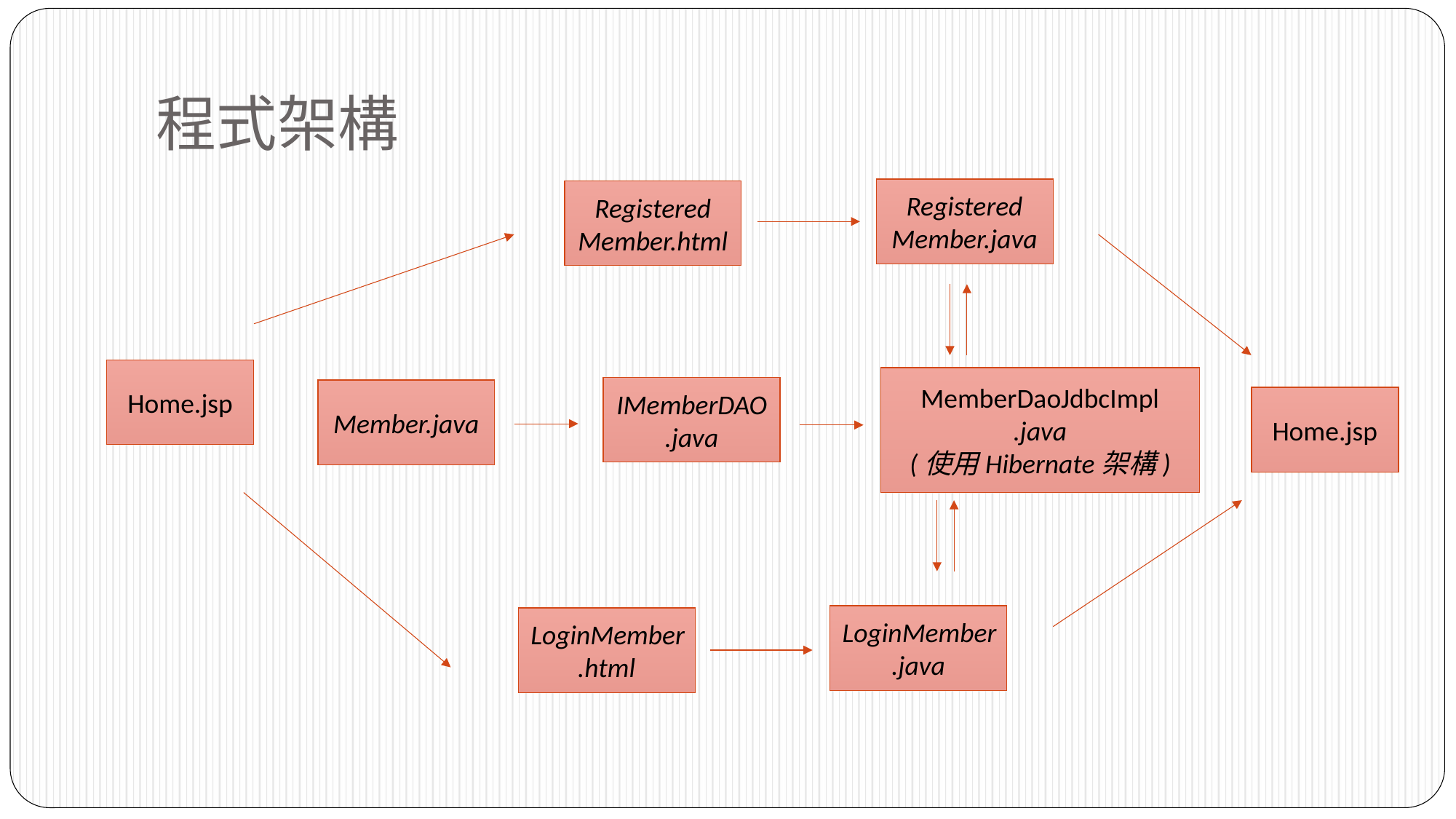

# 程式架構
Registered
Member.java
Registered
Member.html
Home.jsp
MemberDaoJdbcImpl
.java
(使用Hibernate架構)
IMemberDAO.java
Member.java
Home.jsp
LoginMember.java
LoginMember.html